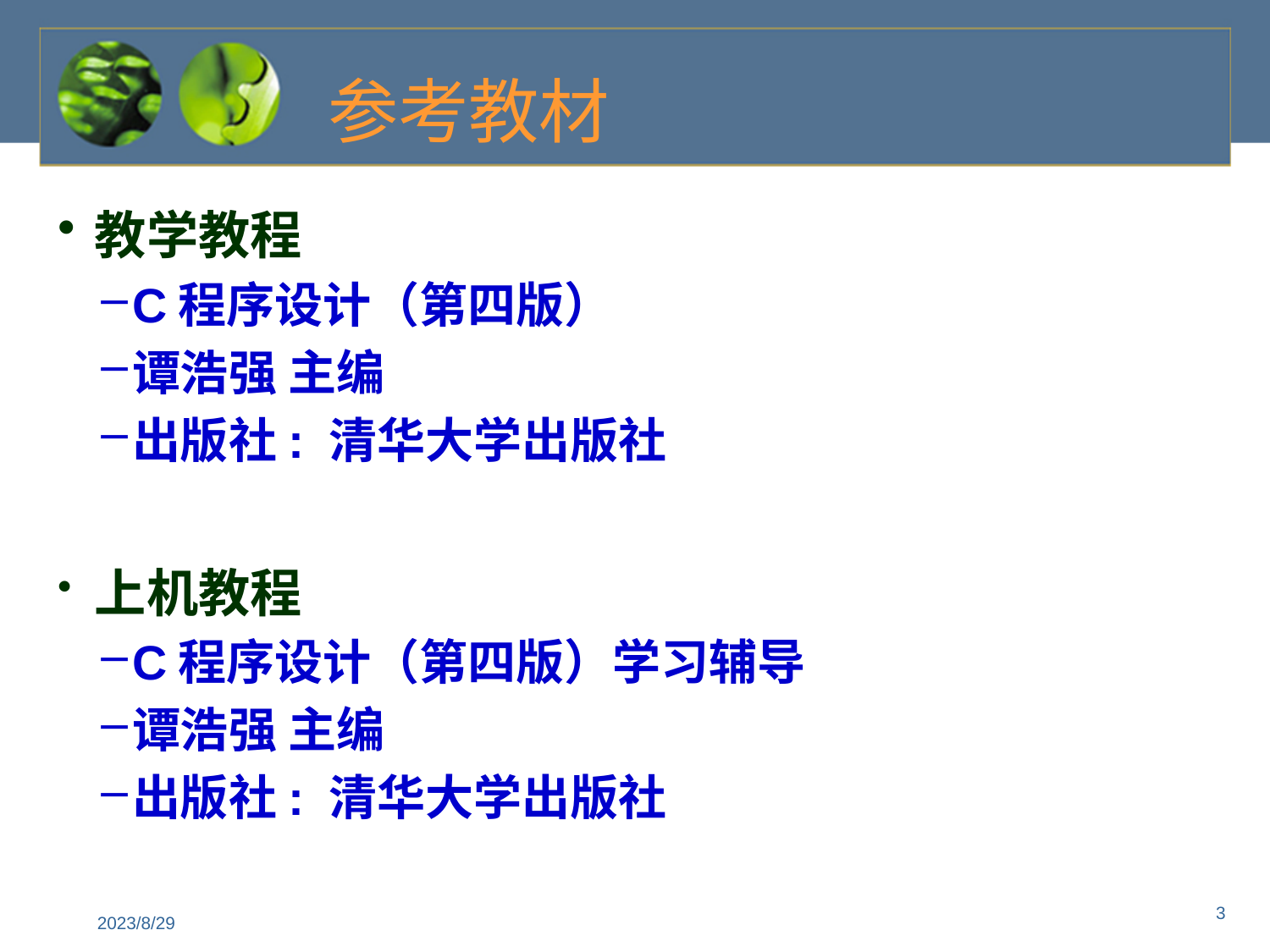

参考教材
教学教程
C程序设计（第四版）
谭浩强 主编
出版社: 清华大学出版社

上机教程
C程序设计（第四版）学习辅导
谭浩强 主编
出版社: 清华大学出版社

3
2023/8/29